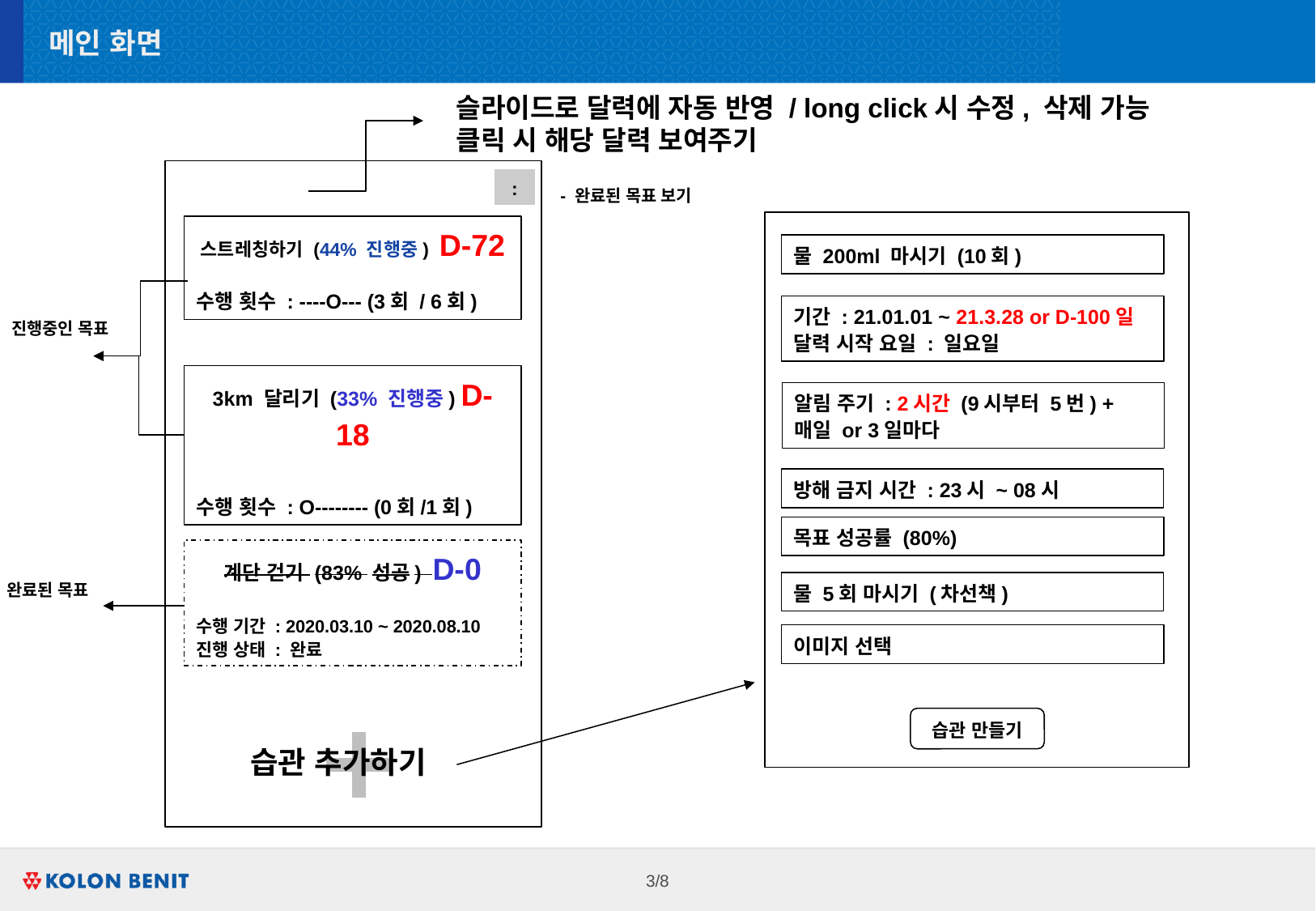

# 메인 화면
슬라이드로 달력에 자동 반영 / long click시 수정, 삭제 가능
클릭 시 해당 달력 보여주기

:
- 완료된 목표 보기

물 200ml 마시기 (10회)
기간 : 21.01.01 ~ 21.3.28 or D-100일
달력 시작 요일 : 일요일
알림 주기 : 2시간 (9시부터 5번) +
매일 or 3일마다
목표 성공률 (80%)
물 5회 마시기 (차선책)
이미지 선택
습관 만들기
스트레칭하기 (44% 진행중)  D-72

수행 횟수 : ----O--- (3회 / 6회)
진행중인 목표
3km 달리기 (33% 진행중) D-18

수행 횟수 : O-------- (0회/1회)
방해 금지 시간 : 23시 ~ 08시
계단 걷기 (83% 성공)  D-0

수행 기간 : 2020.03.10 ~ 2020.08.10
진행 상태 : 완료
완료된 목표

습관 추가하기